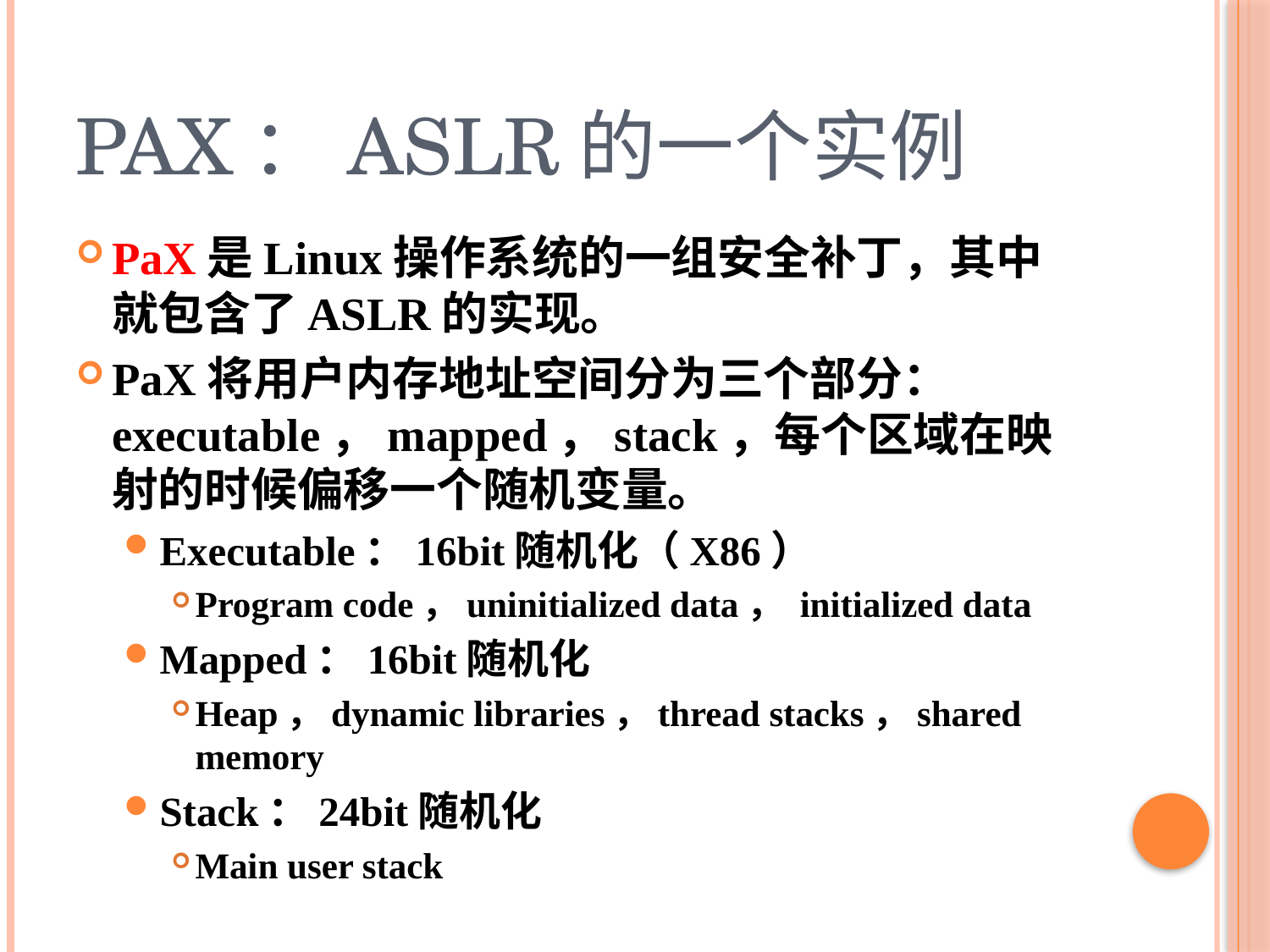

# PaX：ASLR的一个实例
PaX是Linux操作系统的一组安全补丁，其中就包含了ASLR的实现。
PaX将用户内存地址空间分为三个部分：executable，mapped，stack，每个区域在映射的时候偏移一个随机变量。
Executable：16bit随机化（X86）
Program code，uninitialized data， initialized data
Mapped：16bit随机化
Heap，dynamic libraries，thread stacks，shared memory
Stack：24bit随机化
Main user stack